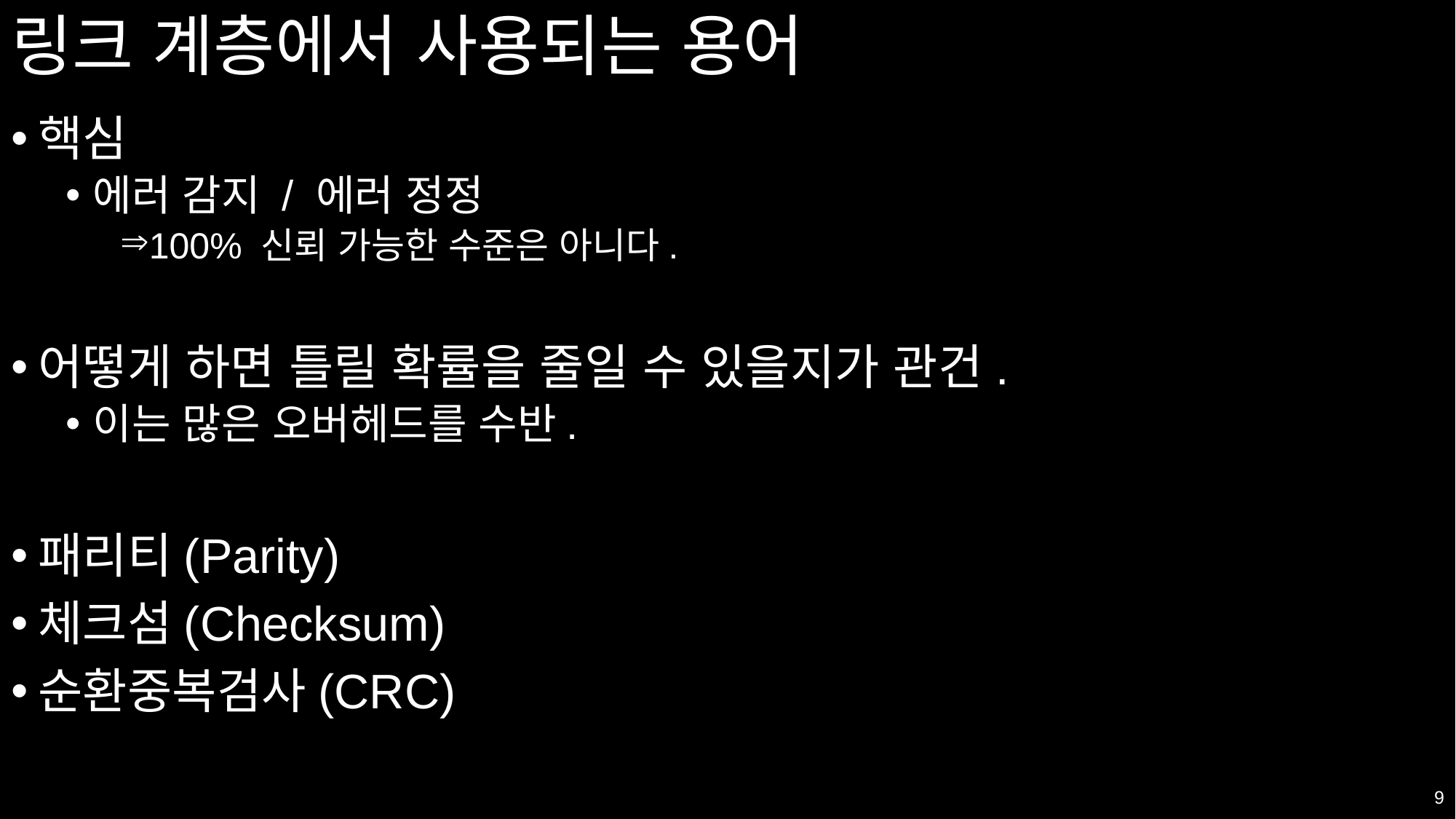

# 링크 계층에서 사용되는 용어
핵심
에러 감지 / 에러 정정
100% 신뢰 가능한 수준은 아니다.

어떻게 하면 틀릴 확률을 줄일 수 있을지가 관건.
이는 많은 오버헤드를 수반.

패리티(Parity)
체크섬(Checksum)
순환중복검사(CRC)
9